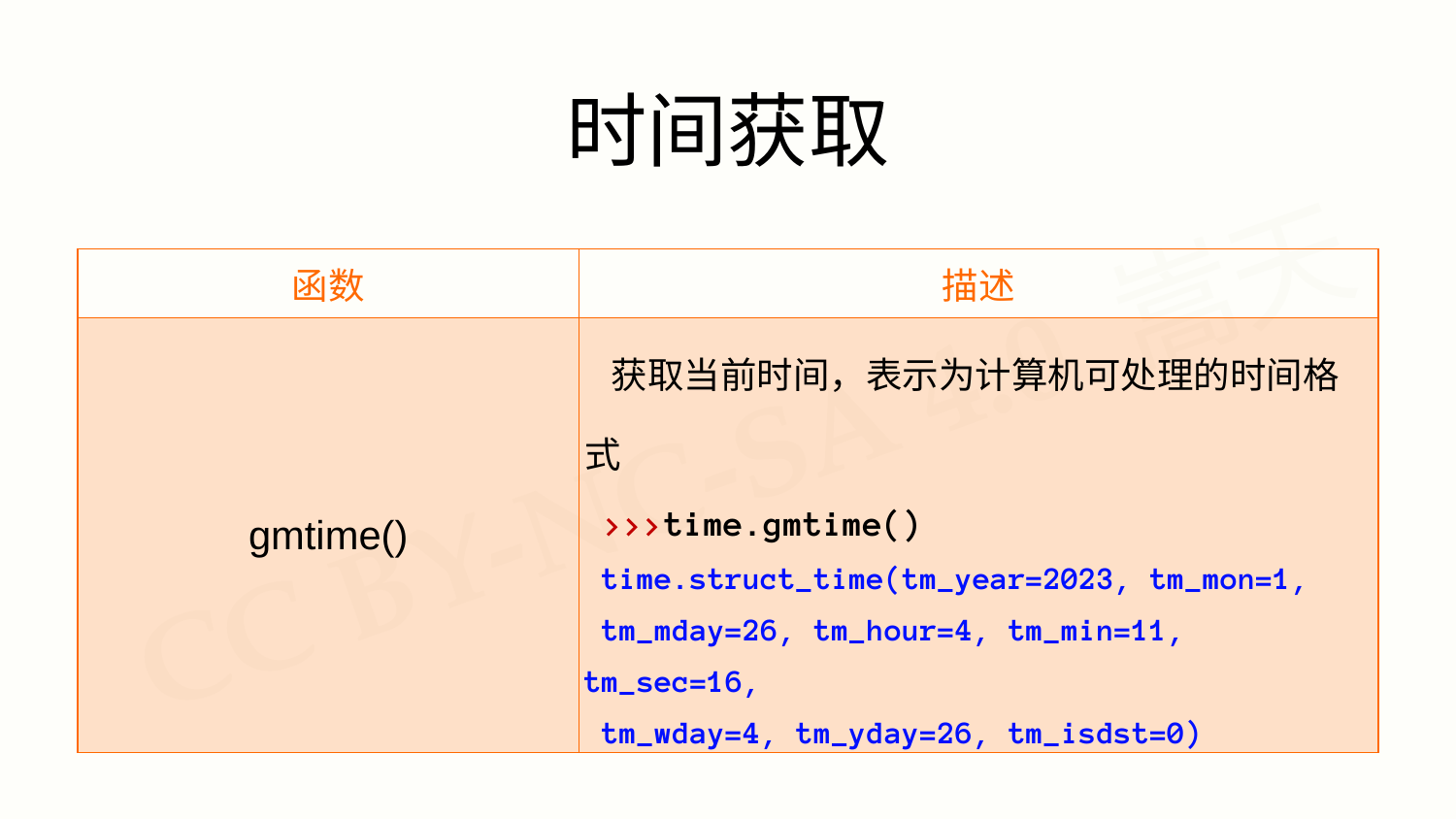

时间获取
| 函数 | 描述 |
| --- | --- |
| gmtime() | 获取当前时间，表示为计算机可处理的时间格式 >>>time.gmtime() time.struct\_time(tm\_year=2023, tm\_mon=1, tm\_mday=26, tm\_hour=4, tm\_min=11, tm\_sec=16, tm\_wday=4, tm\_yday=26, tm\_isdst=0) |